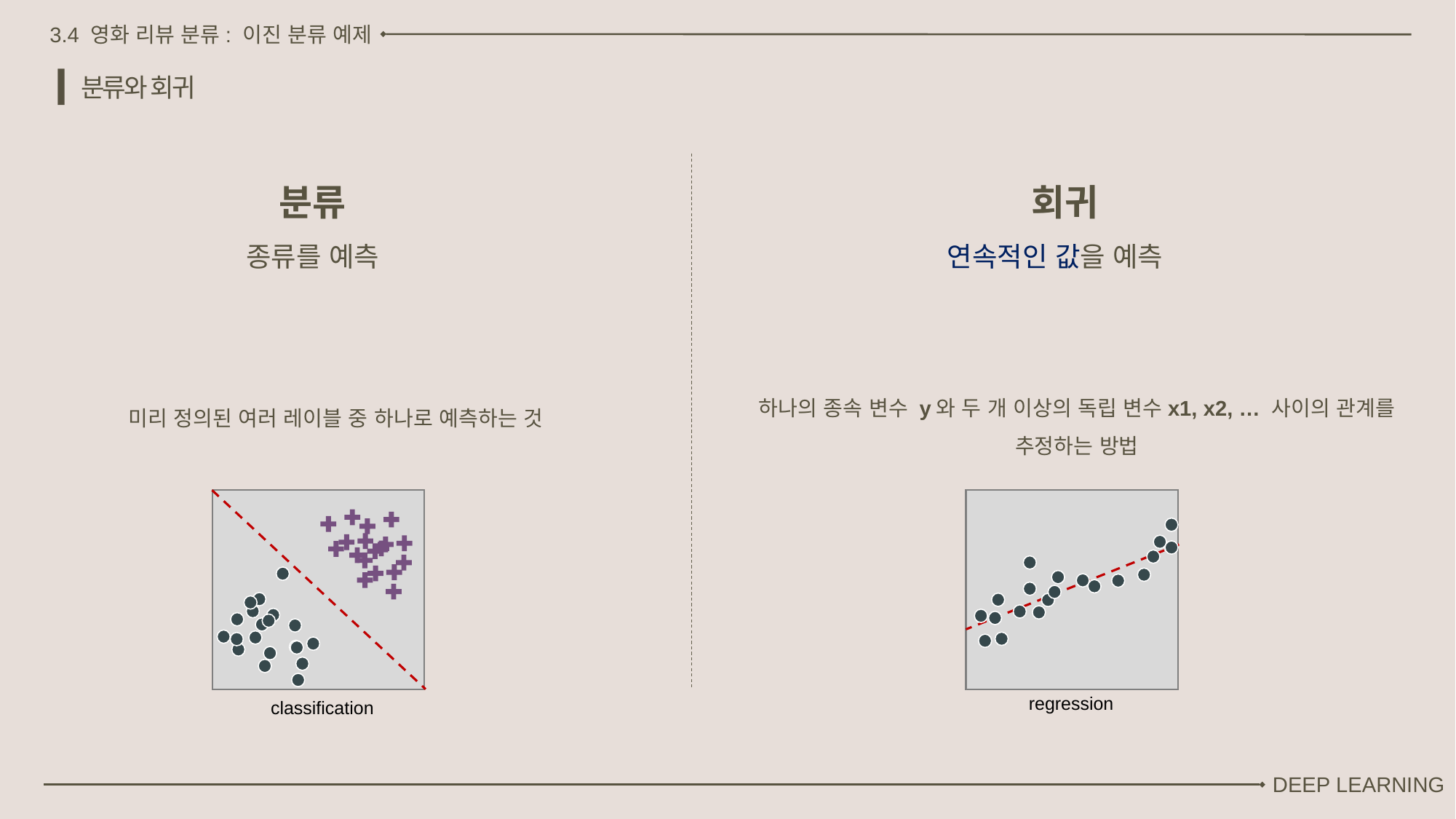

3.4 영화 리뷰 분류: 이진 분류 예제
분류와 회귀

분류
종류를 예측
회귀
연속적인 값을 예측
하나의 종속 변수 y와 두 개 이상의 독립 변수x1, x2, … 사이의 관계를
추정하는 방법
미리 정의된 여러 레이블 중 하나로 예측하는 것

regression
classification
DEEP LEARNING